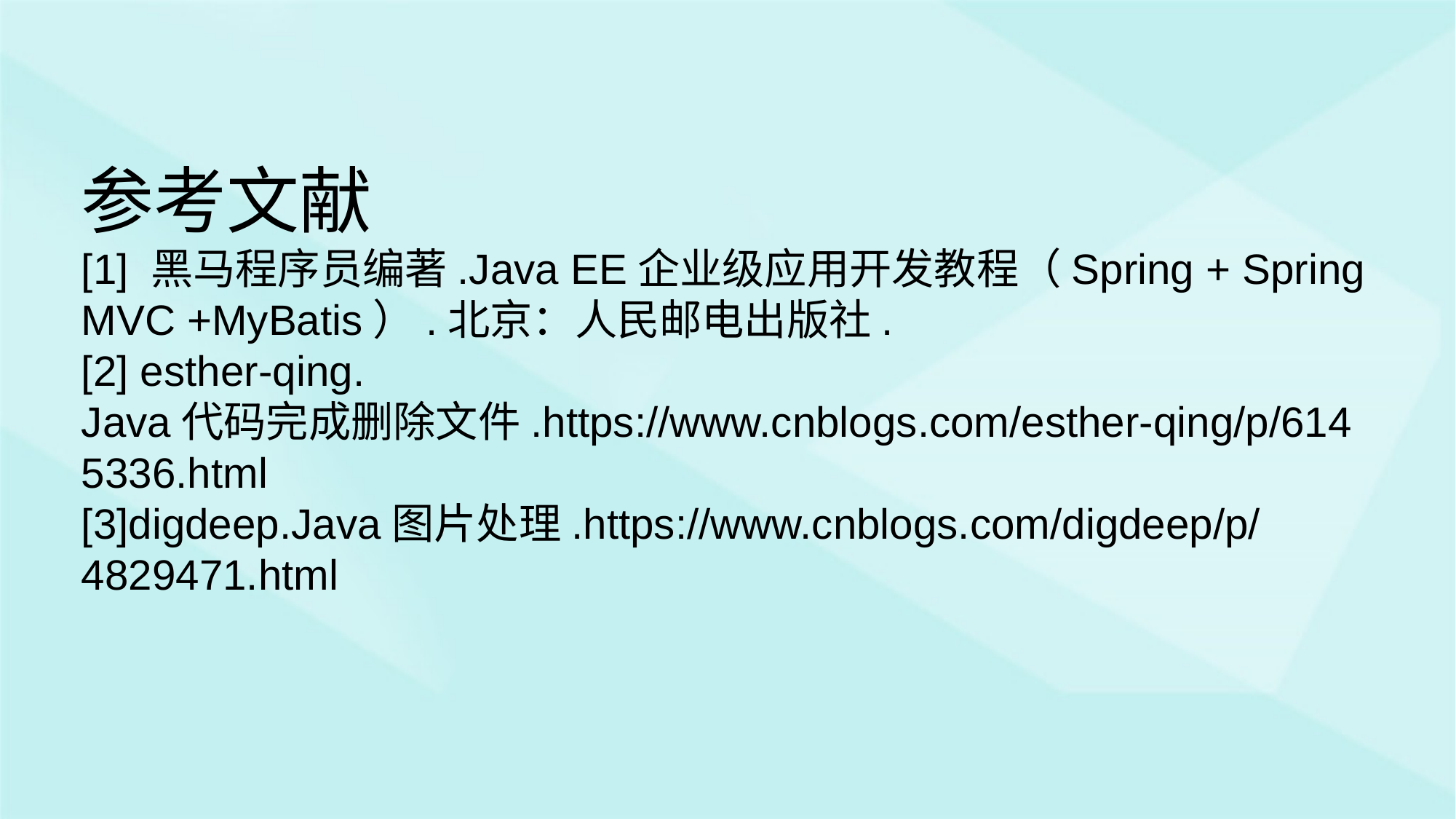

参考文献
[1] 黑马程序员编著.Java EE企业级应用开发教程（Spring + Spring MVC +MyBatis）.北京：人民邮电出版社.
[2] esther-qing. Java代码完成删除文件.https://www.cnblogs.com/esther-qing/p/6145336.html
[3]digdeep.Java图片处理.https://www.cnblogs.com/digdeep/p/4829471.html